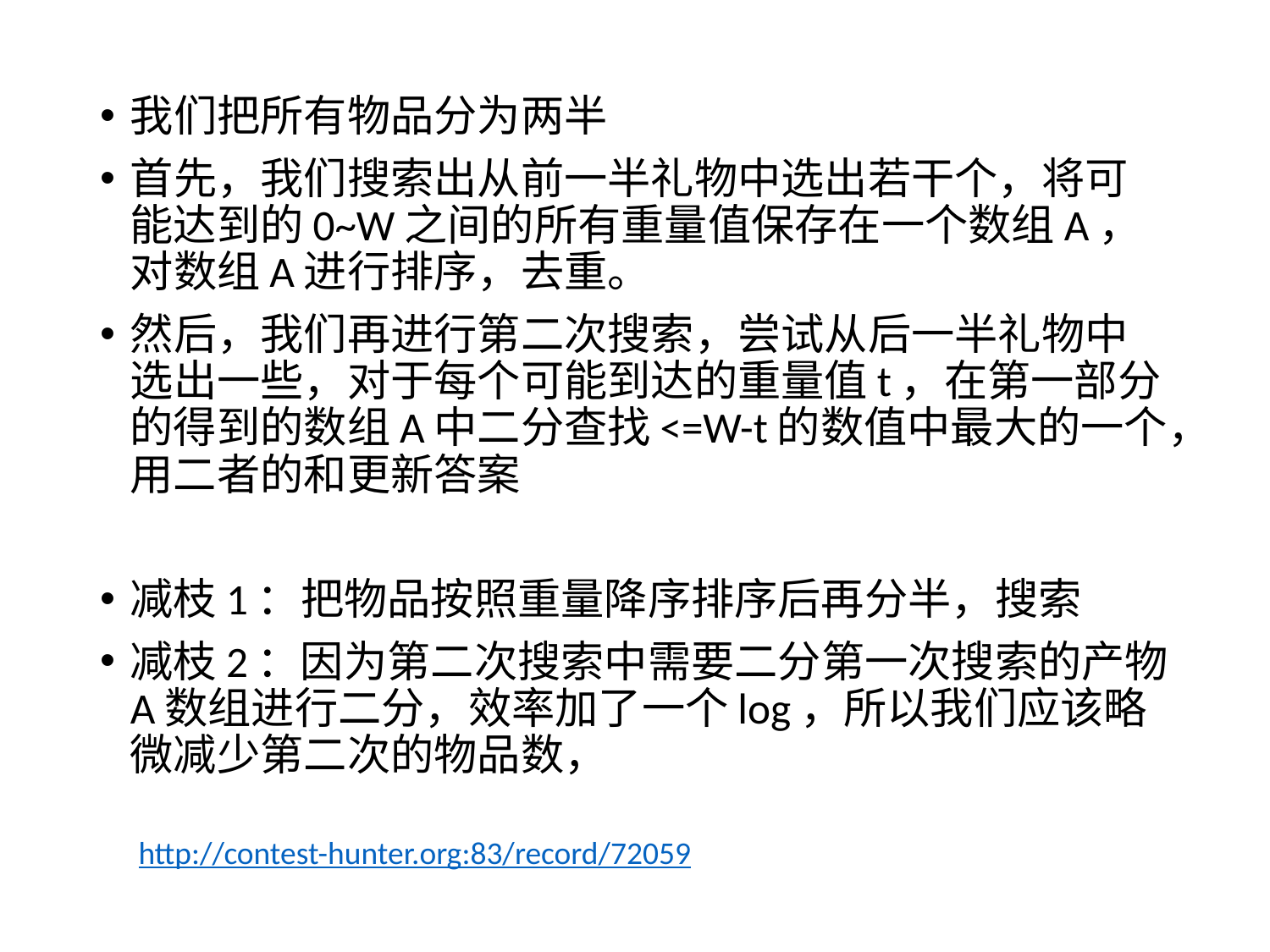

我们把所有物品分为两半
首先，我们搜索出从前一半礼物中选出若干个，将可能达到的0~W之间的所有重量值保存在一个数组A，对数组A进行排序，去重。
然后，我们再进行第二次搜索，尝试从后一半礼物中选出一些，对于每个可能到达的重量值t，在第一部分的得到的数组A中二分查找<=W-t的数值中最大的一个，用二者的和更新答案

减枝1：把物品按照重量降序排序后再分半，搜索
减枝2：因为第二次搜索中需要二分第一次搜索的产物A数组进行二分，效率加了一个log，所以我们应该略微减少第二次的物品数，
http://contest-hunter.org:83/record/72059